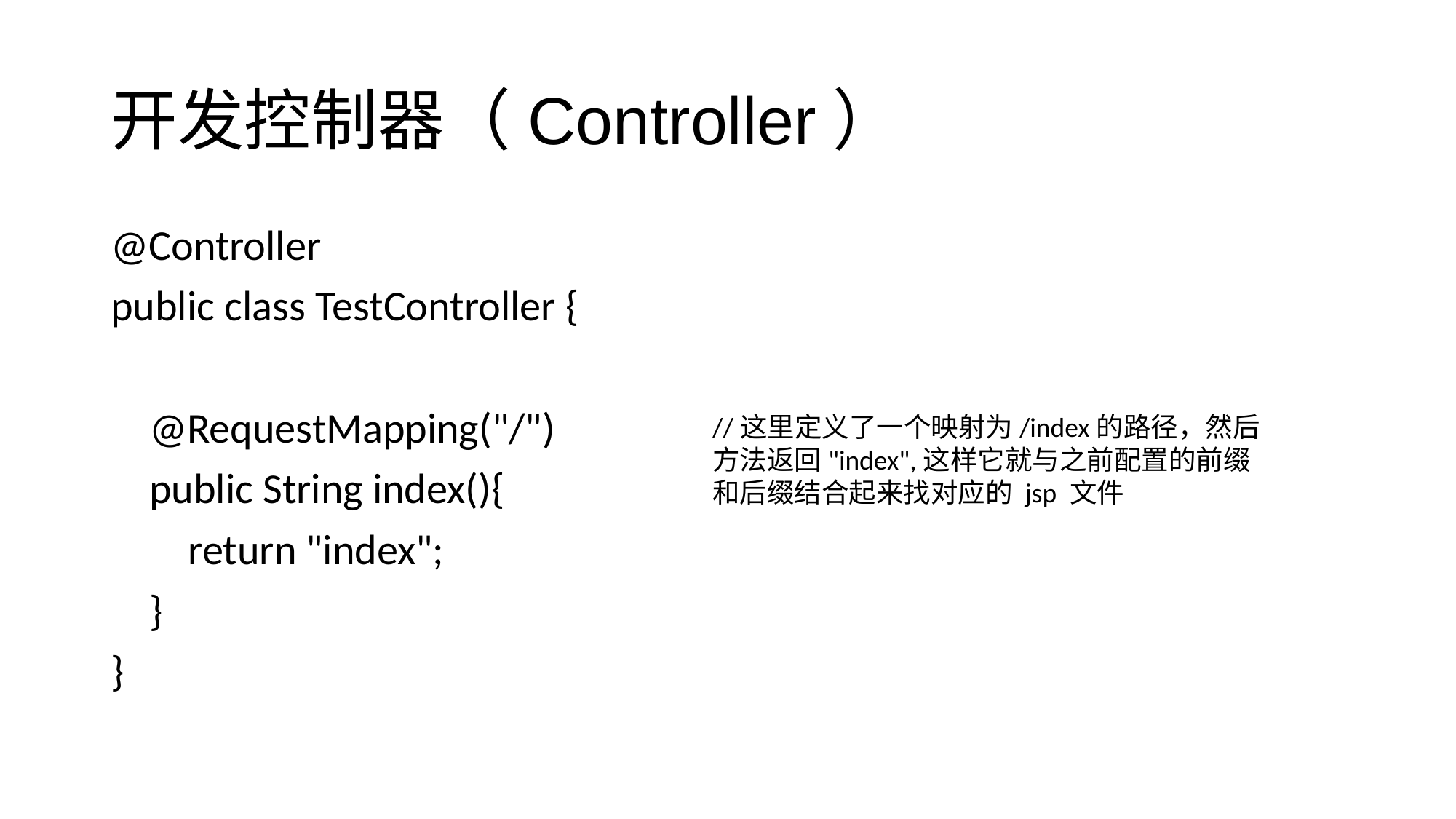

# 开发控制器（Controller）
@Controller
public class TestController {

    @RequestMapping("/")
    public String index(){
        return "index";
    }
}
//这里定义了一个映射为/index的路径，然后方法返回"index",这样它就与之前配置的前缀和后缀结合起来找对应的 jsp 文件